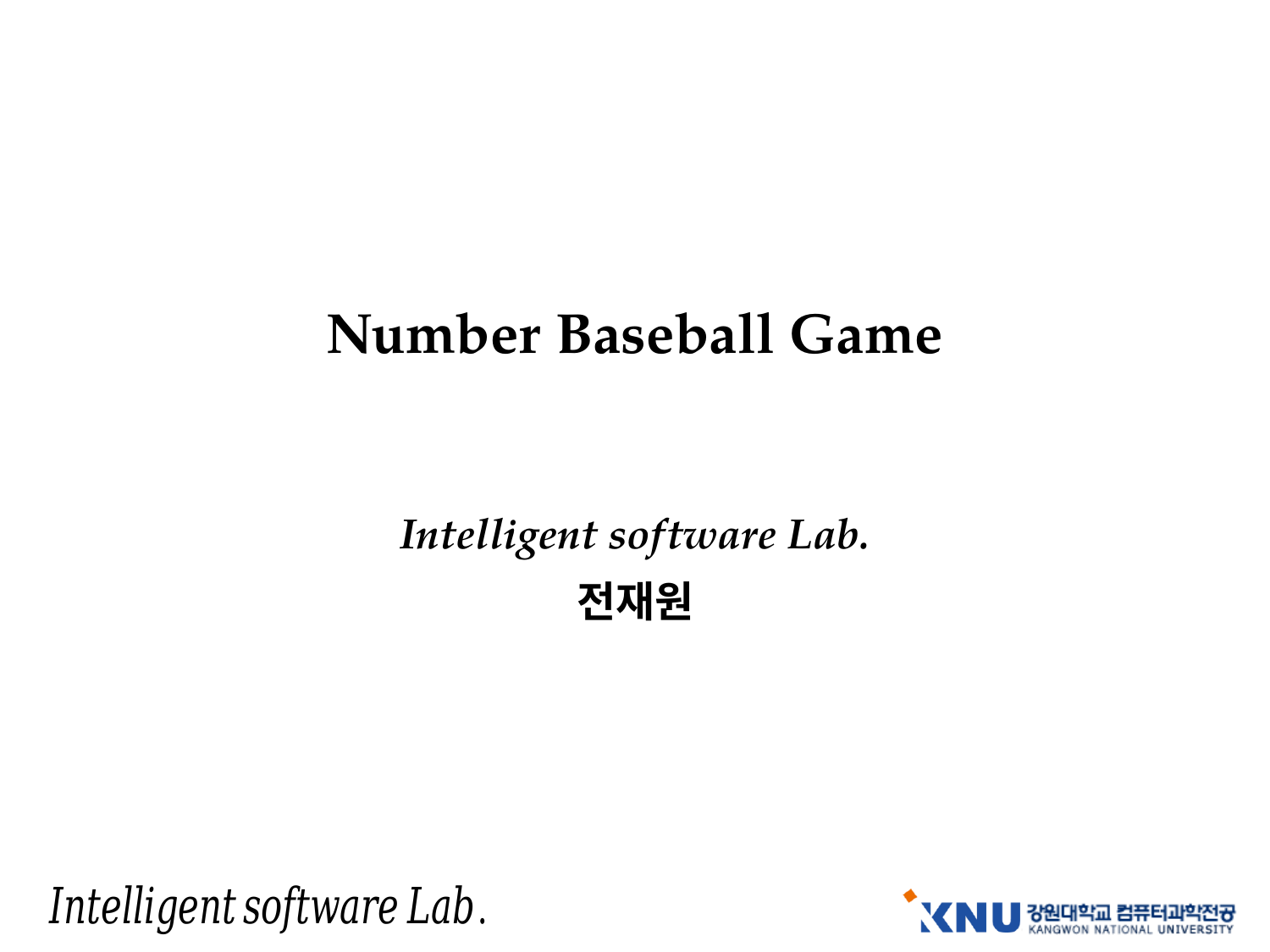

# Number Baseball Game
Intelligent software Lab.
전재원